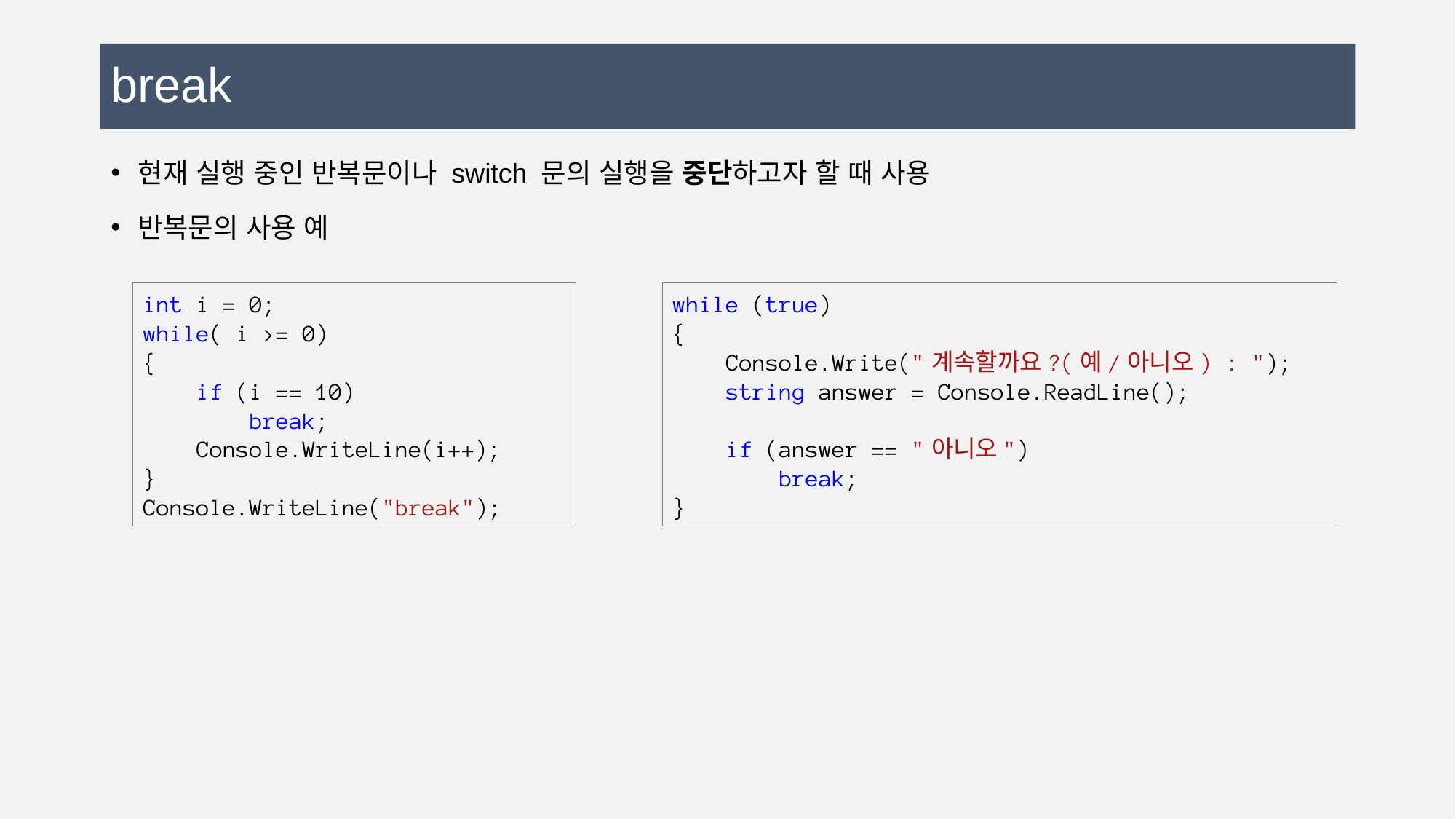

# break
현재 실행 중인 반복문이나 switch 문의 실행을 중단하고자 할 때 사용
반복문의 사용 예

int i = 0;
while( i >= 0)
{
    if (i == 10)
        break;
    Console.WriteLine(i++);
}
Console.WriteLine("break");
while (true)
{
    Console.Write("계속할까요?(예/아니오) : ");
    string answer = Console.ReadLine();

    if (answer == "아니오")
        break;
}